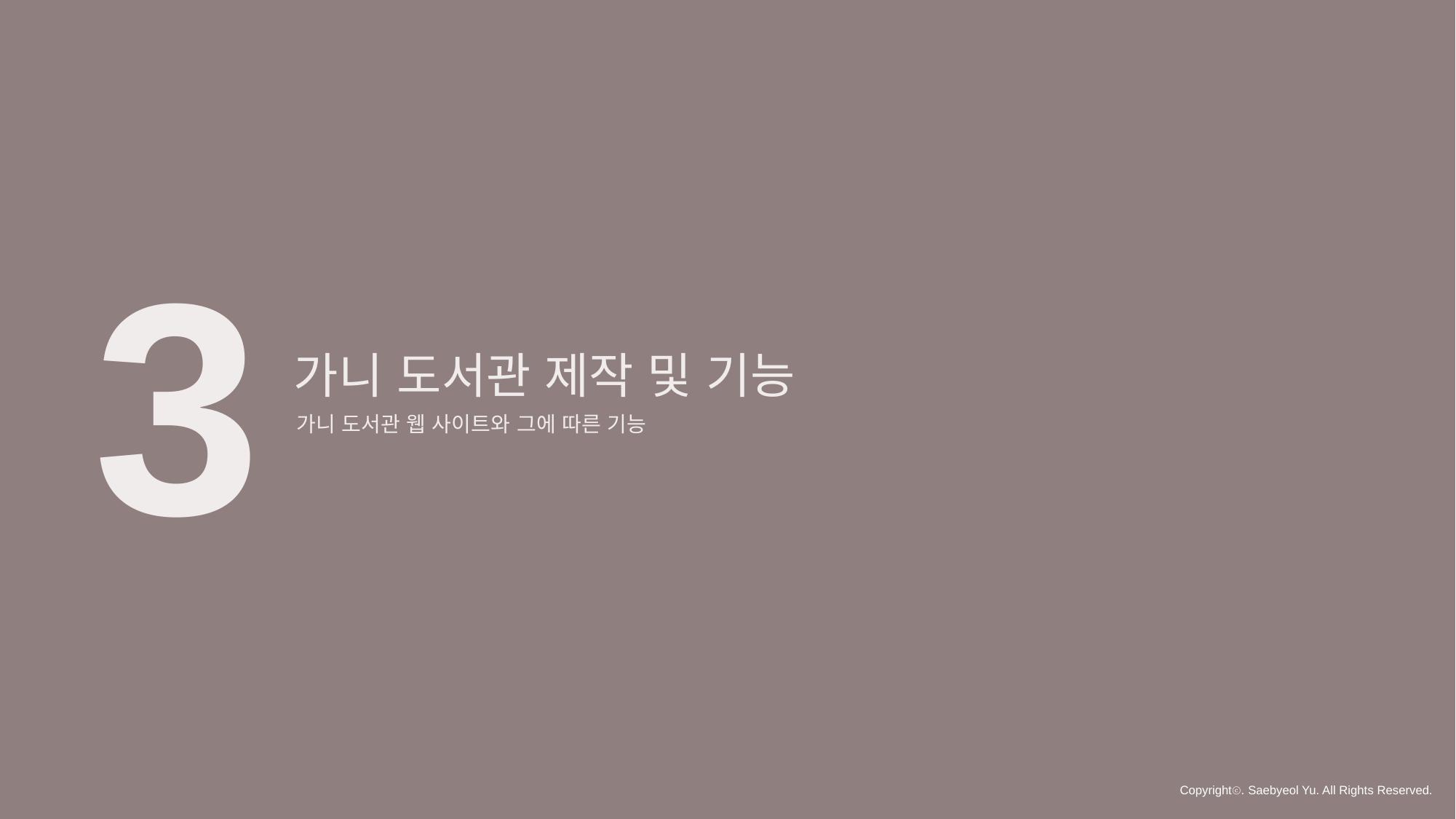

3
가니 도서관 제작 및 기능
가니 도서관 웹 사이트와 그에 따른 기능
Copyrightⓒ. Saebyeol Yu. All Rights Reserved.